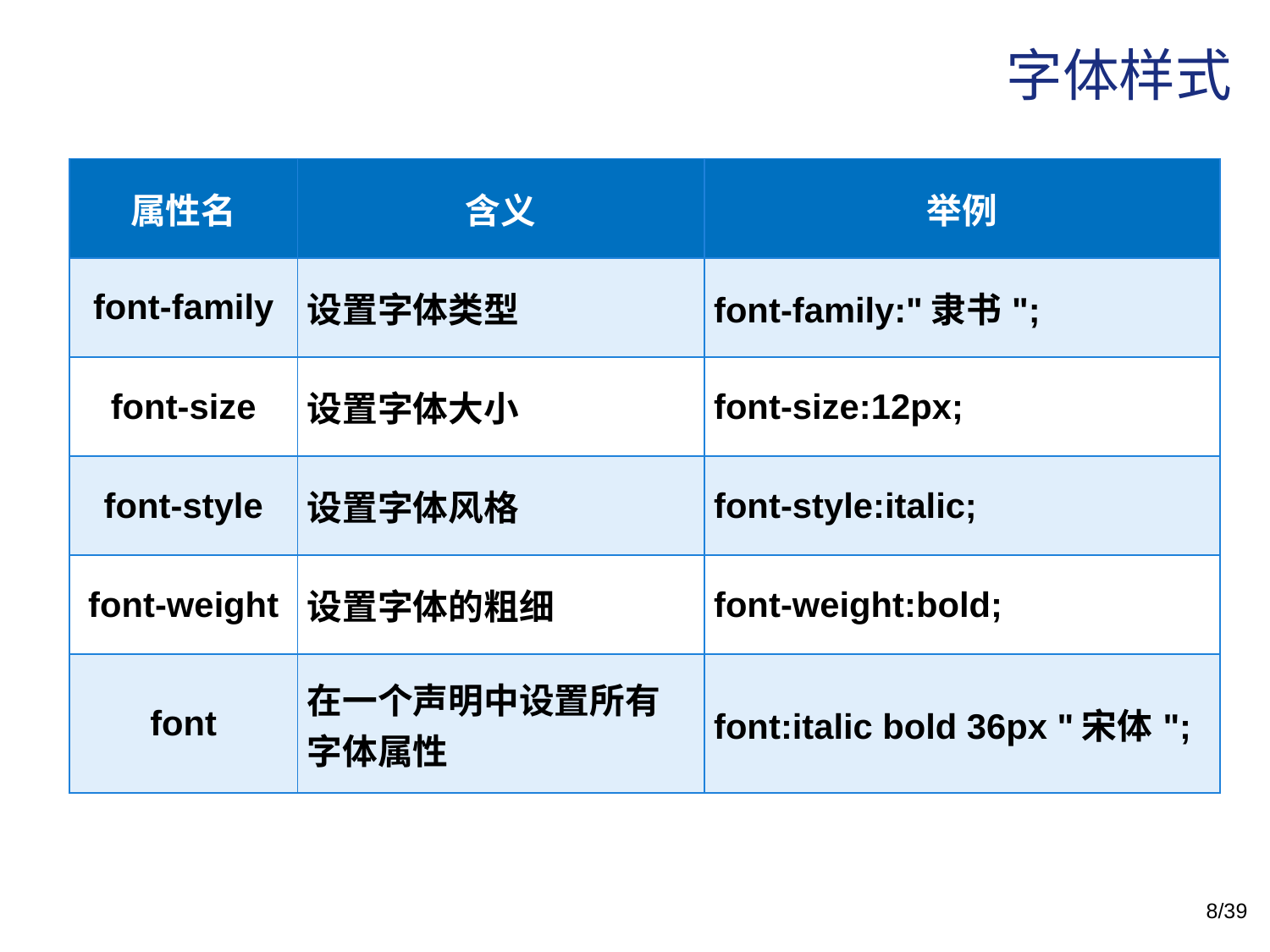

# 字体样式
| 属性名 | 含义 | 举例 |
| --- | --- | --- |
| font-family | 设置字体类型 | font-family:"隶书"; |
| font-size | 设置字体大小 | font-size:12px; |
| font-style | 设置字体风格 | font-style:italic; |
| font-weight | 设置字体的粗细 | font-weight:bold; |
| font | 在一个声明中设置所有字体属性 | font:italic bold 36px "宋体"; |
8/39